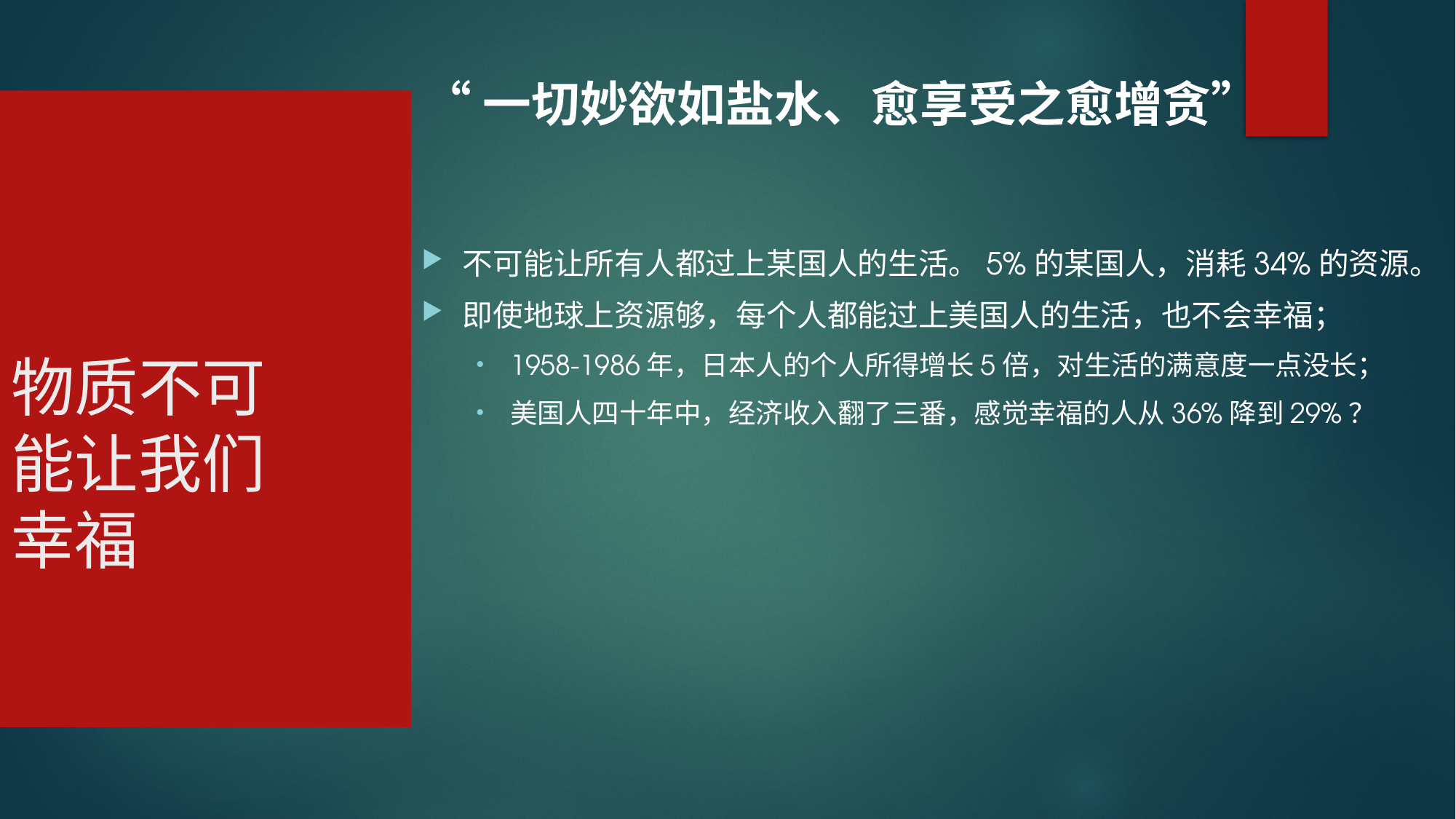

“一切妙欲如盐水、愈享受之愈增贪”
不可能让所有人都过上某国人的生活。5%的某国人，消耗34%的资源。
即使地球上资源够，每个人都能过上美国人的生活，也不会幸福；
1958-1986年，日本人的个人所得增长5倍，对生活的满意度一点没长；
美国人四十年中，经济收入翻了三番，感觉幸福的人从36%降到29%？

# 物质不可能让我们幸福